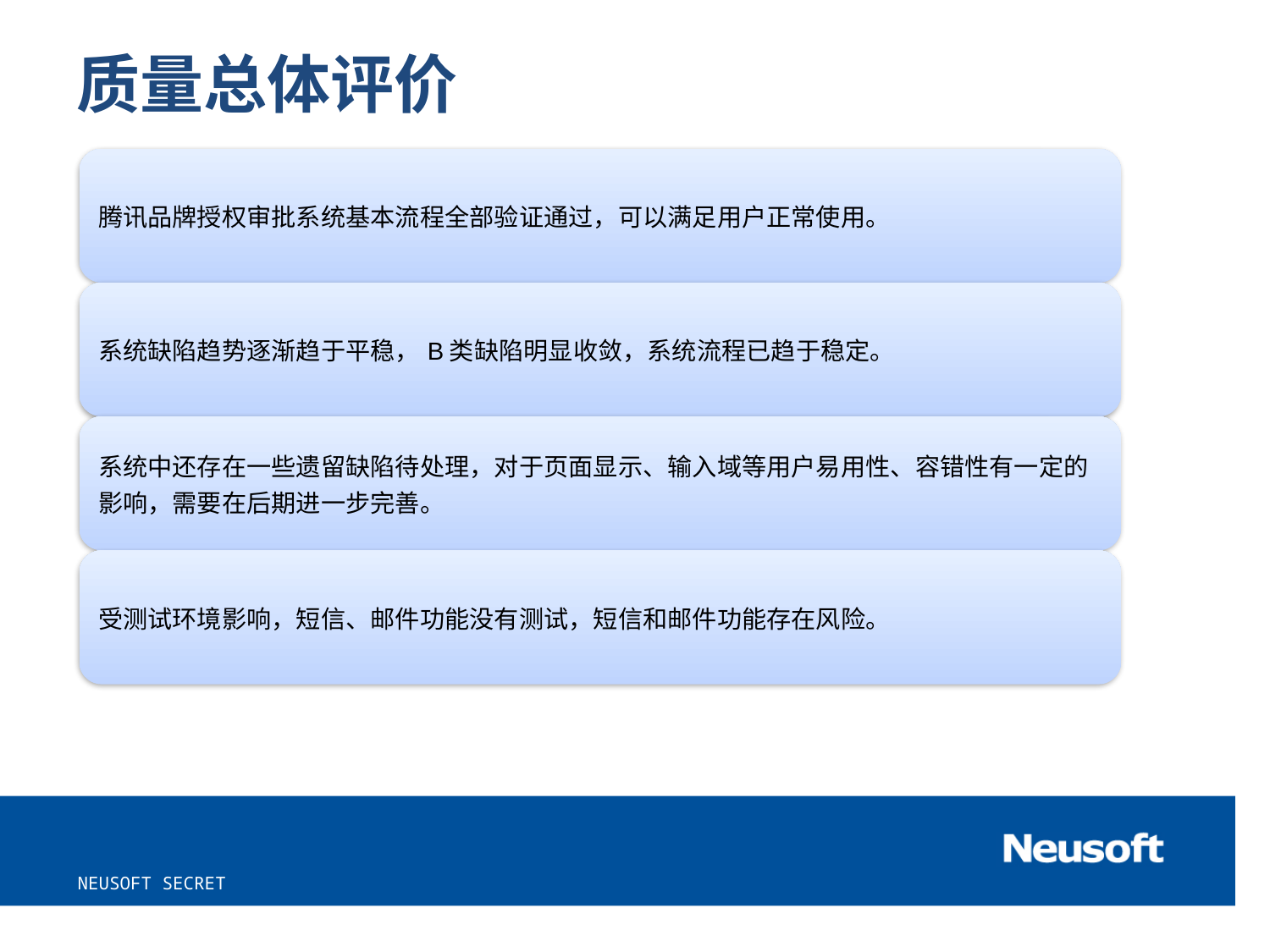

# 质量总体评价

腾讯品牌授权审批系统基本流程全部验证通过，可以满足用户正常使用。
系统缺陷趋势逐渐趋于平稳，B类缺陷明显收敛，系统流程已趋于稳定。
系统中还存在一些遗留缺陷待处理，对于页面显示、输入域等用户易用性、容错性有一定的影响，需要在后期进一步完善。
受测试环境影响，短信、邮件功能没有测试，短信和邮件功能存在风险。